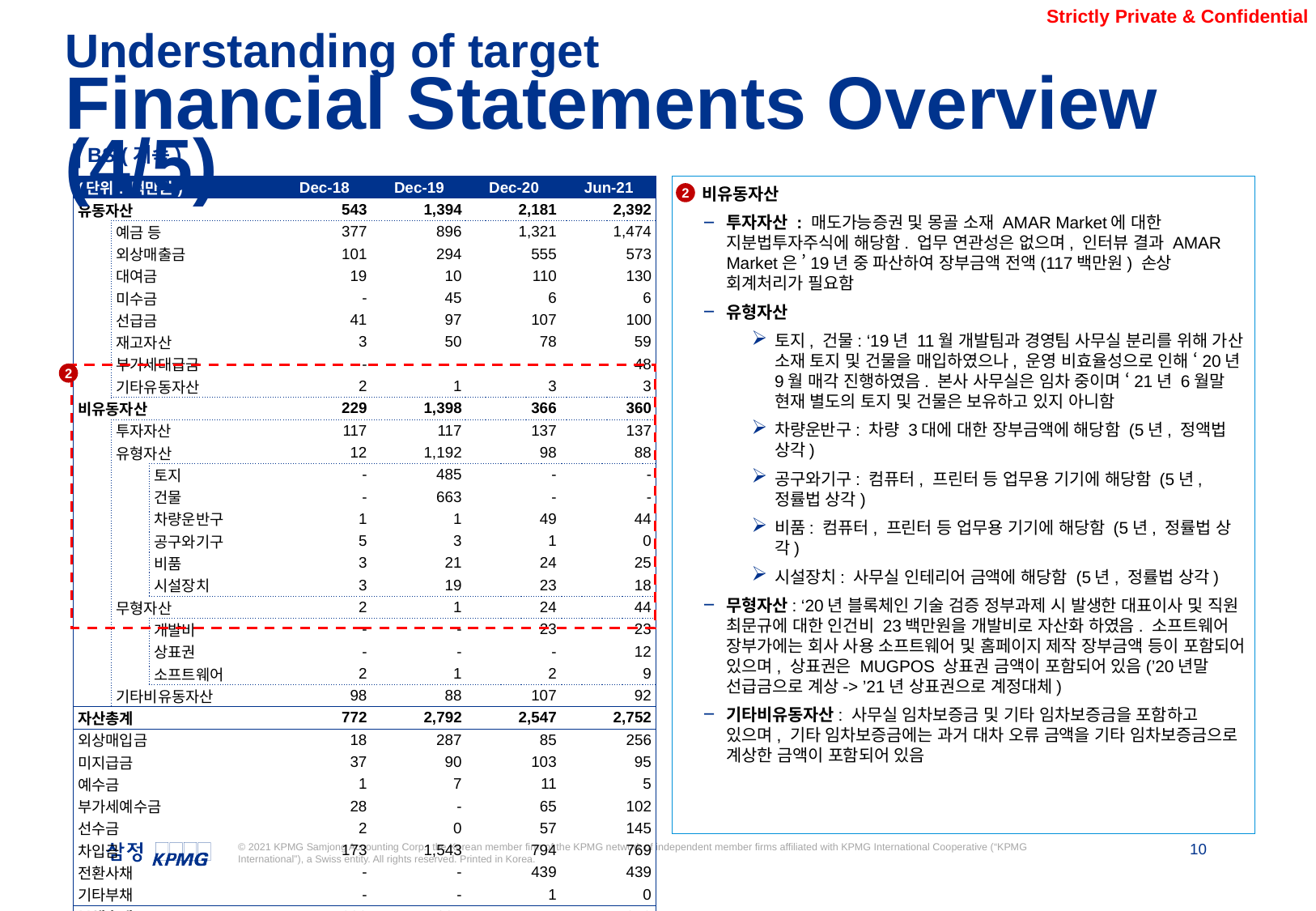

Understanding of target
Financial Statements Overview (4/5)
▌BS (계속)
비유동자산
투자자산 : 매도가능증권 및 몽골 소재 AMAR Market에 대한 지분법투자주식에 해당함. 업무 연관성은 없으며, 인터뷰 결과 AMAR Market은 ’19년 중 파산하여 장부금액 전액(117백만원) 손상 회계처리가 필요함
유형자산
토지, 건물: ‘19년 11월 개발팀과 경영팀 사무실 분리를 위해 가산 소재 토지 및 건물을 매입하였으나, 운영 비효율성으로 인해 ‘20년 9월 매각 진행하였음. 본사 사무실은 임차 중이며 ‘21년 6월말 현재 별도의 토지 및 건물은 보유하고 있지 아니함
차량운반구: 차량 3대에 대한 장부금액에 해당함 (5년, 정액법 상각)
공구와기구: 컴퓨터, 프린터 등 업무용 기기에 해당함 (5년, 정률법 상각)
비품: 컴퓨터, 프린터 등 업무용 기기에 해당함 (5년, 정률법 상각)
시설장치: 사무실 인테리어 금액에 해당함 (5년, 정률법 상각)
무형자산: ‘20년 블록체인 기술 검증 정부과제 시 발생한 대표이사 및 직원 최문규에 대한 인건비 23백만원을 개발비로 자산화 하였음. 소프트웨어 장부가에는 회사 사용 소프트웨어 및 홈페이지 제작 장부금액 등이 포함되어 있으며, 상표권은 MUGPOS 상표권 금액이 포함되어 있음(’20년말 선급금으로 계상-> ’21년 상표권으로 계정대체)
기타비유동자산: 사무실 임차보증금 및 기타 임차보증금을 포함하고 있으며, 기타 임차보증금에는 과거 대차 오류 금액을 기타 임차보증금으로 계상한 금액이 포함되어 있음

| (단위: 백만원) |  |  | Dec-18 | Dec-19 | Dec-20 | Jun-21 |
| --- | --- | --- | --- | --- | --- | --- |
| 유동자산 |  |  | 543 | 1,394 | 2,181 | 2,392 |
|  | 예금 등 |  | 377 | 896 | 1,321 | 1,474 |
|  | 외상매출금 |  | 101 | 294 | 555 | 573 |
|  | 대여금 |  | 19 | 10 | 110 | 130 |
|  | 미수금 |  | - | 45 | 6 | 6 |
|  | 선급금 |  | 41 | 97 | 107 | 100 |
|  | 재고자산 |  | 3 | 50 | 78 | 59 |
|  | 부가세대급금 |  | - | - | - | 48 |
|  | 기타유동자산 |  | 2 | 1 | 3 | 3 |
| 비유동자산 |  |  | 229 | 1,398 | 366 | 360 |
|  | 투자자산 |  | 117 | 117 | 137 | 137 |
|  | 유형자산 |  | 12 | 1,192 | 98 | 88 |
|  |  | 토지 | - | 485 | - | - |
|  |  | 건물 | - | 663 | - | - |
|  |  | 차량운반구 | 1 | 1 | 49 | 44 |
|  |  | 공구와기구 | 5 | 3 | 1 | 0 |
|  |  | 비품 | 3 | 21 | 24 | 25 |
|  |  | 시설장치 | 3 | 19 | 23 | 18 |
|  | 무형자산 |  | 2 | 1 | 24 | 44 |
|  |  | 개발비 | - | - | 23 | 23 |
|  |  | 상표권 | - | - | - | 12 |
|  |  | 소프트웨어 | 2 | 1 | 2 | 9 |
|  | 기타비유동자산 |  | 98 | 88 | 107 | 92 |
| 자산총계 |  |  | 772 | 2,792 | 2,547 | 2,752 |
| 외상매입금 |  |  | 18 | 287 | 85 | 256 |
| 미지급금 |  |  | 37 | 90 | 103 | 95 |
| 예수금 |  |  | 1 | 7 | 11 | 5 |
| 부가세예수금 |  |  | 28 | - | 65 | 102 |
| 선수금 |  |  | 2 | 0 | 57 | 145 |
| 차입금 |  |  | 173 | 1,543 | 794 | 769 |
| 전환사채 |  |  | - | - | 439 | 439 |
| 기타부채 |  |  | - | - | 1 | 0 |
| 부채총계 |  |  | 260 | 1,927 | 1,557 | 1,813 |
| 순자산 |  |  | 512 | 864 | 990 | 939 |
2
2